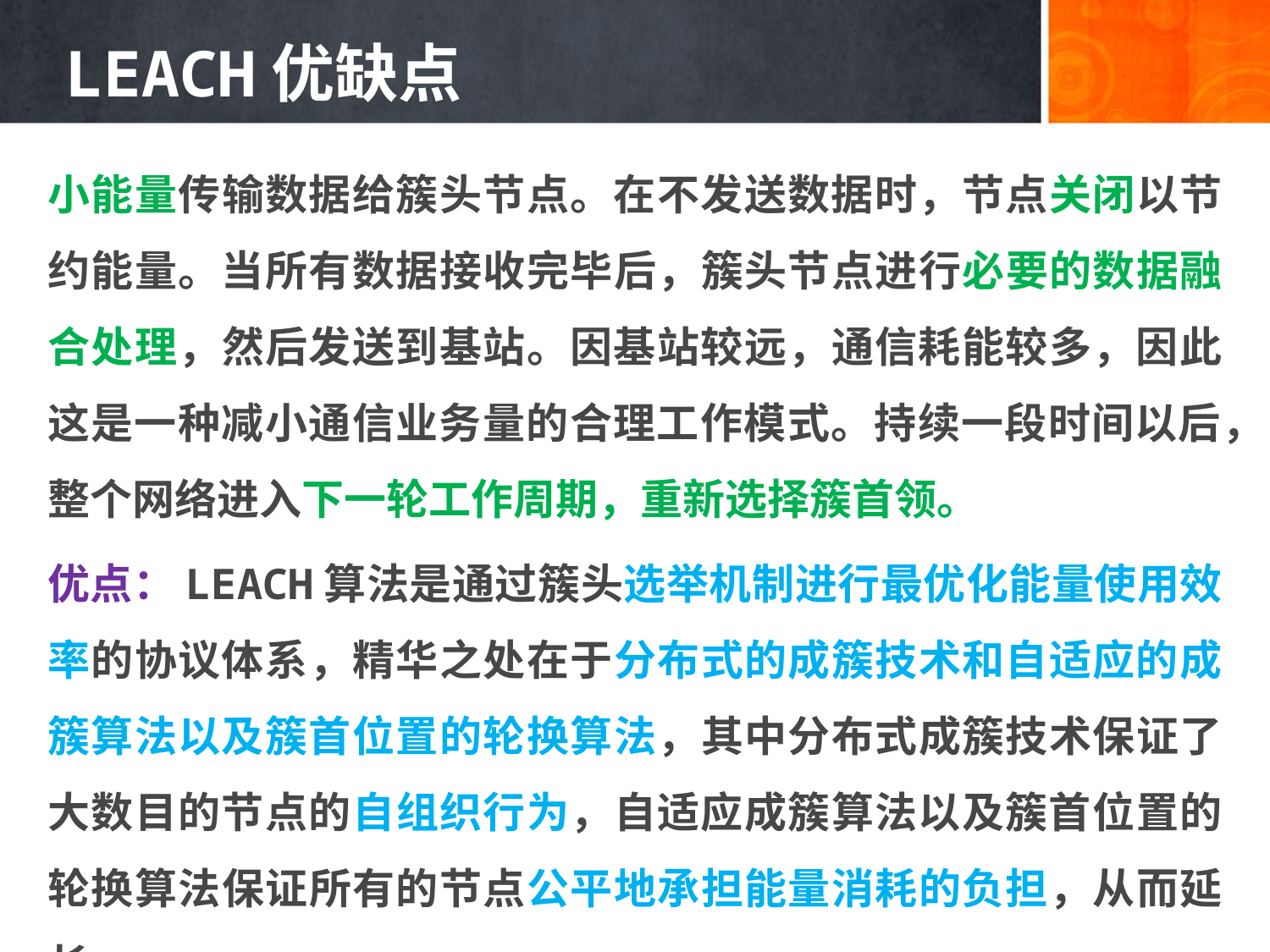

# LEACH优缺点
小能量传输数据给簇头节点。在不发送数据时，节点关闭以节约能量。当所有数据接收完毕后，簇头节点进行必要的数据融合处理，然后发送到基站。因基站较远，通信耗能较多，因此这是一种减小通信业务量的合理工作模式。持续一段时间以后，整个网络进入下一轮工作周期，重新选择簇首领。
优点：LEACH算法是通过簇头选举机制进行最优化能量使用效率的协议体系，精华之处在于分布式的成簇技术和自适应的成簇算法以及簇首位置的轮换算法，其中分布式成簇技术保证了大数目的节点的自组织行为，自适应成簇算法以及簇首位置的轮换算法保证所有的节点公平地承担能量消耗的负担，从而延长